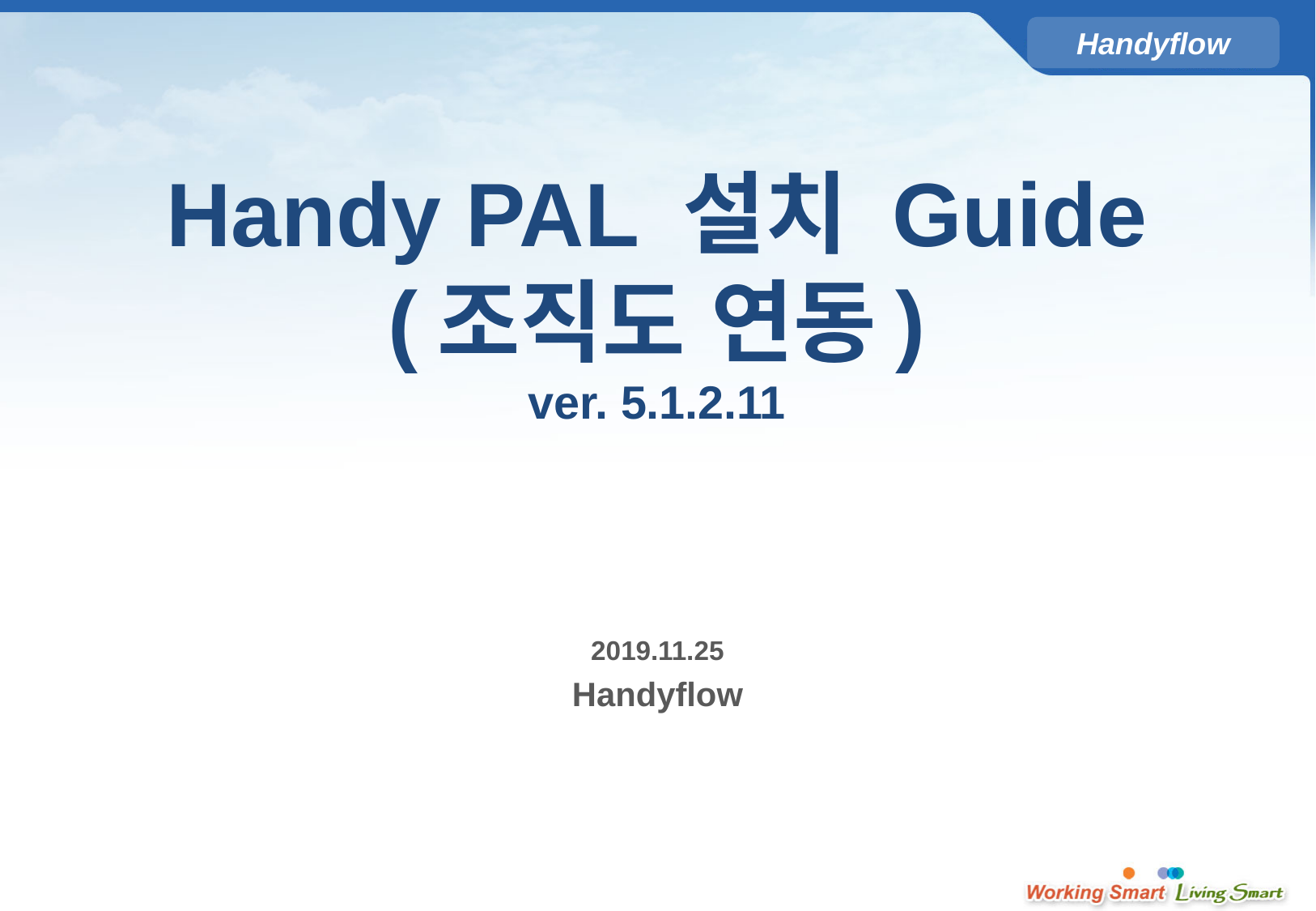

# Handy PAL 설치 Guide (조직도 연동) ver. 5.1.2.11
2019.11.25
Handyflow